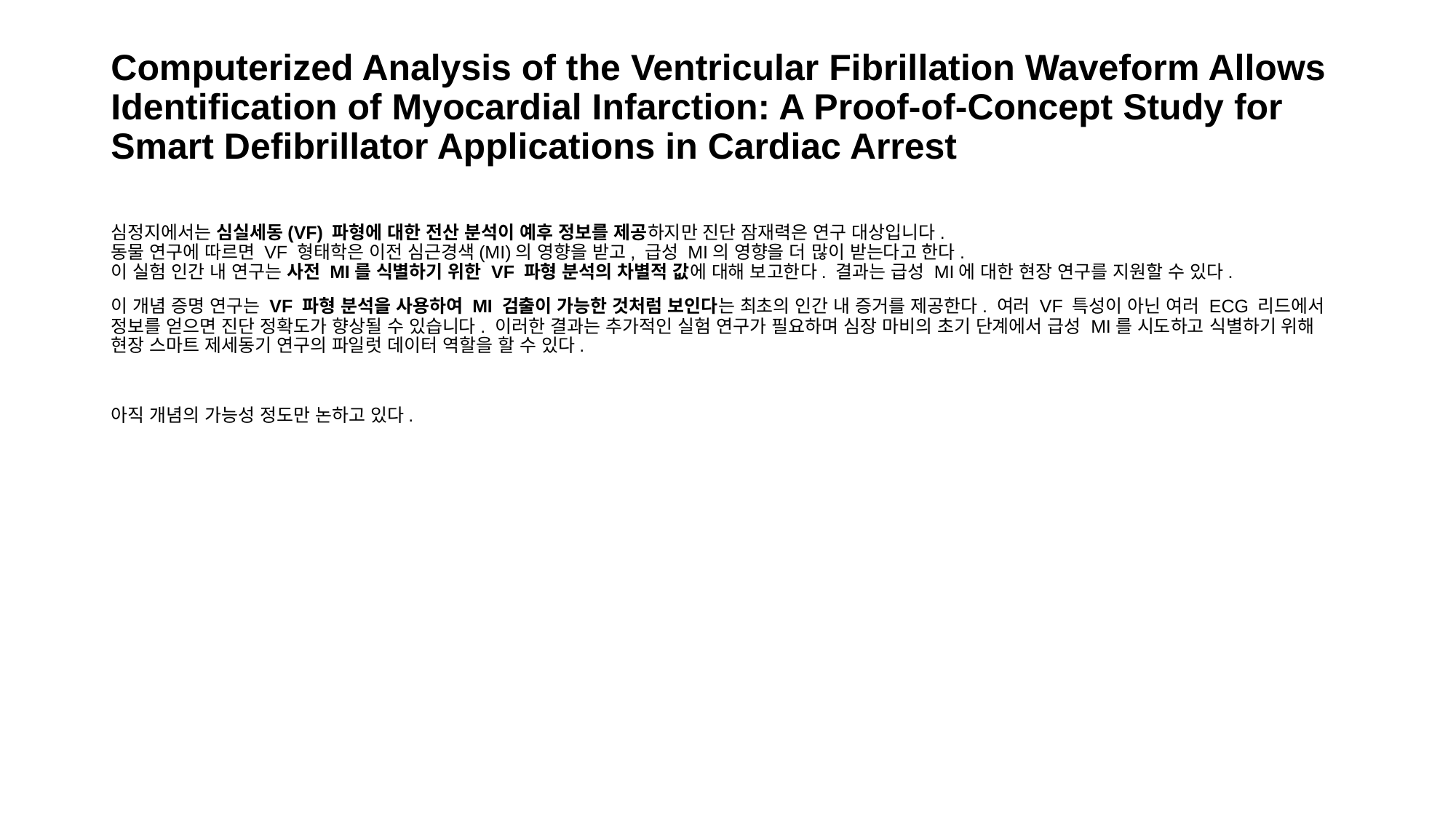

# Computerized Analysis of the Ventricular Fibrillation Waveform Allows Identification of Myocardial Infarction: A Proof-of-Concept Study for Smart Defibrillator Applications in Cardiac Arrest

심정지에서는 심실세동(VF) 파형에 대한 전산 분석이 예후 정보를 제공하지만 진단 잠재력은 연구 대상입니다.
동물 연구에 따르면 VF 형태학은 이전 심근경색(MI)의 영향을 받고, 급성 MI의 영향을 더 많이 받는다고 한다.
이 실험 인간 내 연구는 사전 MI를 식별하기 위한 VF 파형 분석의 차별적 값에 대해 보고한다. 결과는 급성 MI에 대한 현장 연구를 지원할 수 있다.
이 개념 증명 연구는 VF 파형 분석을 사용하여 MI 검출이 가능한 것처럼 보인다는 최초의 인간 내 증거를 제공한다. 여러 VF 특성이 아닌 여러 ECG 리드에서 정보를 얻으면 진단 정확도가 향상될 수 있습니다. 이러한 결과는 추가적인 실험 연구가 필요하며 심장 마비의 초기 단계에서 급성 MI를 시도하고 식별하기 위해 현장 스마트 제세동기 연구의 파일럿 데이터 역할을 할 수 있다.

아직 개념의 가능성 정도만 논하고 있다.